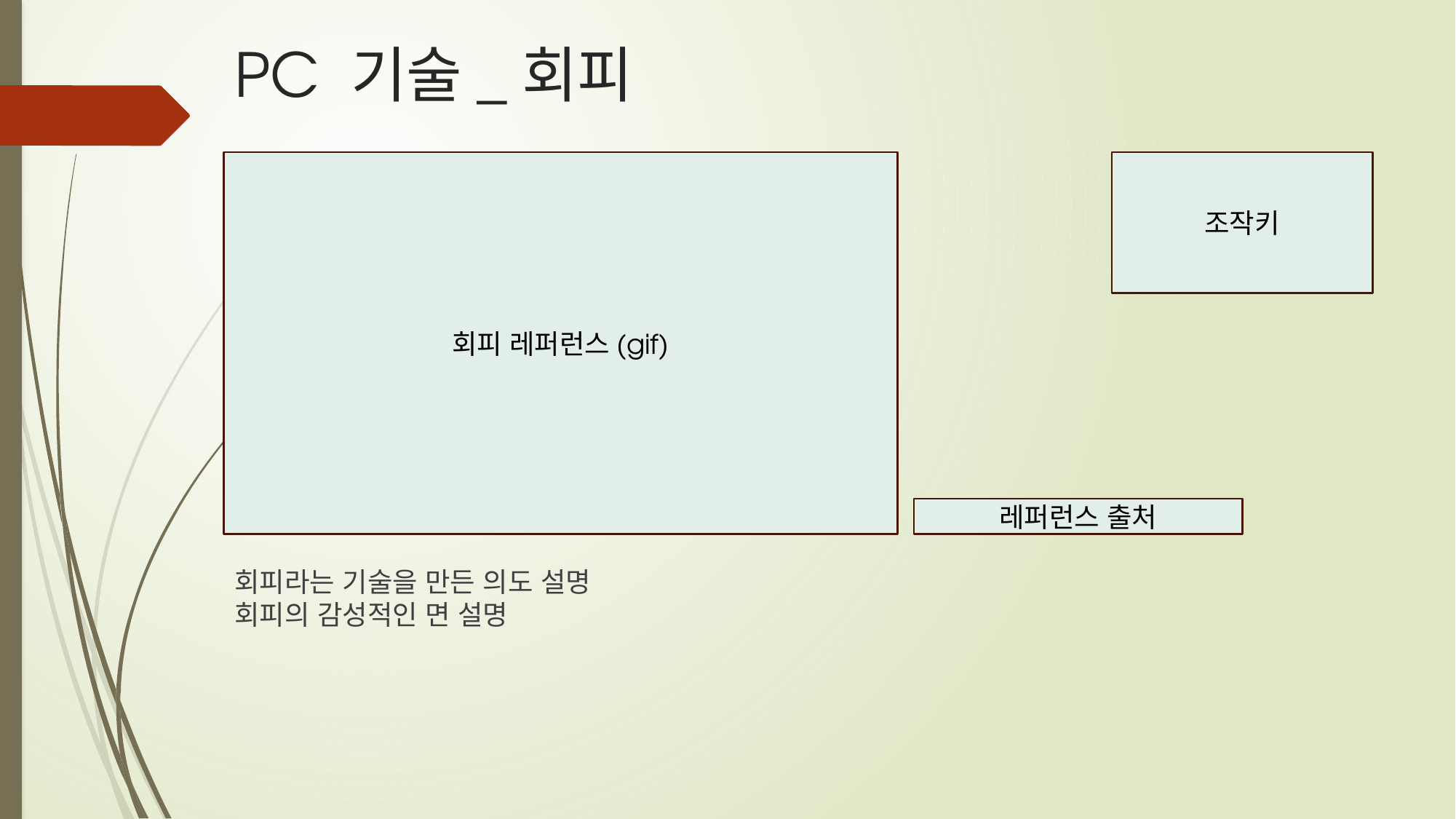

# PC 기술_회피
회피 레퍼런스(gif)
조작키
레퍼런스 출처
회피라는 기술을 만든 의도 설명
회피의 감성적인 면 설명